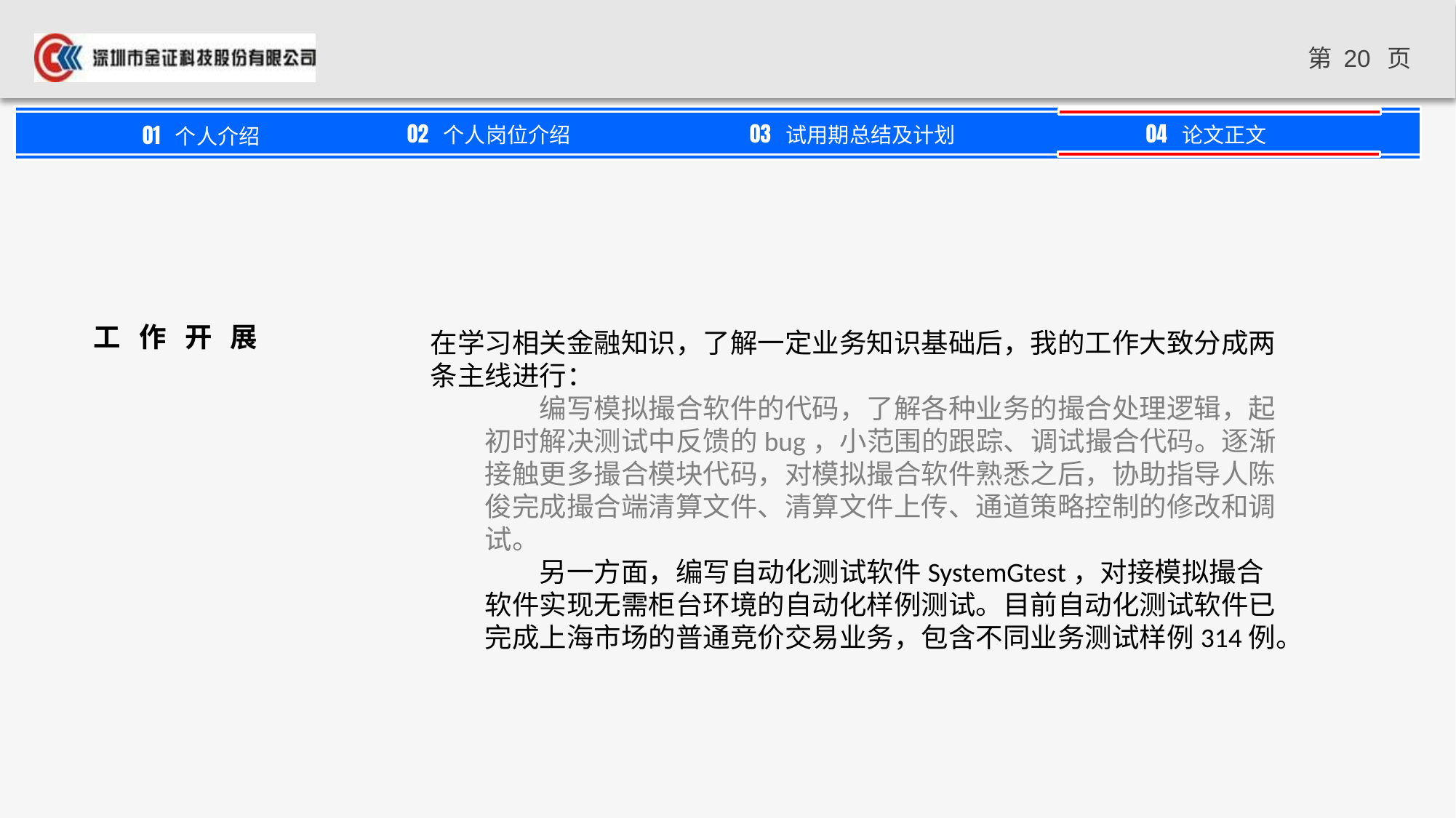

工   作   开   展
在学习相关金融知识，了解一定业务知识基础后，我的工作大致分成两条主线进行：
编写模拟撮合软件的代码，了解各种业务的撮合处理逻辑，起初时解决测试中反馈的bug，小范围的跟踪、调试撮合代码。逐渐接触更多撮合模块代码，对模拟撮合软件熟悉之后，协助指导人陈俊完成撮合端清算文件、清算文件上传、通道策略控制的修改和调试。
另一方面，编写自动化测试软件SystemGtest，对接模拟撮合软件实现无需柜台环境的自动化样例测试。目前自动化测试软件已完成上海市场的普通竞价交易业务，包含不同业务测试样例314例。